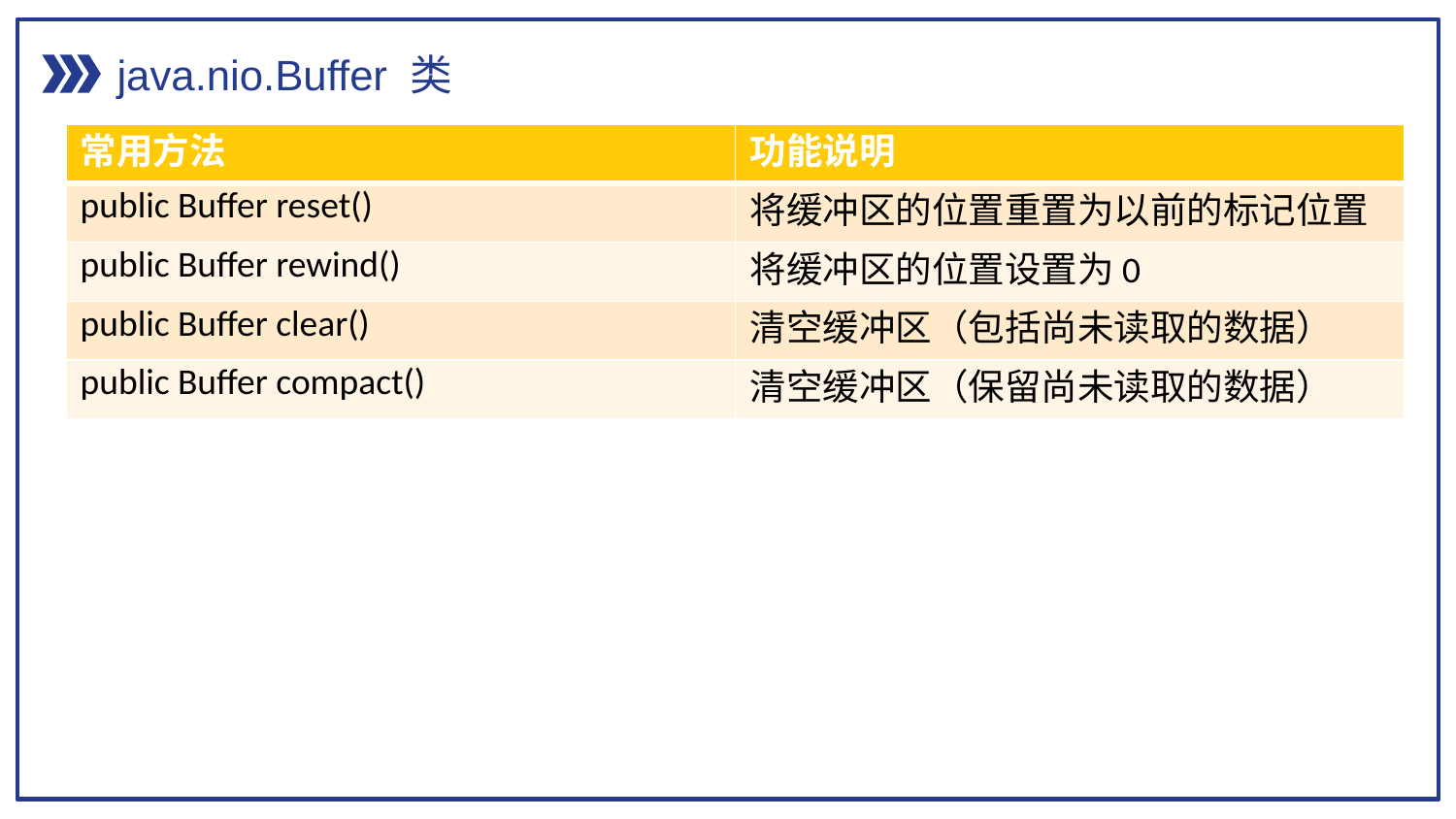

java.nio.Buffer 类

| 常用方法 | 功能说明 |
| --- | --- |
| public Buffer reset() | 将缓冲区的位置重置为以前的标记位置 |
| public Buffer rewind() | 将缓冲区的位置设置为0 |
| public Buffer clear() | 清空缓冲区（包括尚未读取的数据） |
| public Buffer compact() | 清空缓冲区（保留尚未读取的数据） |